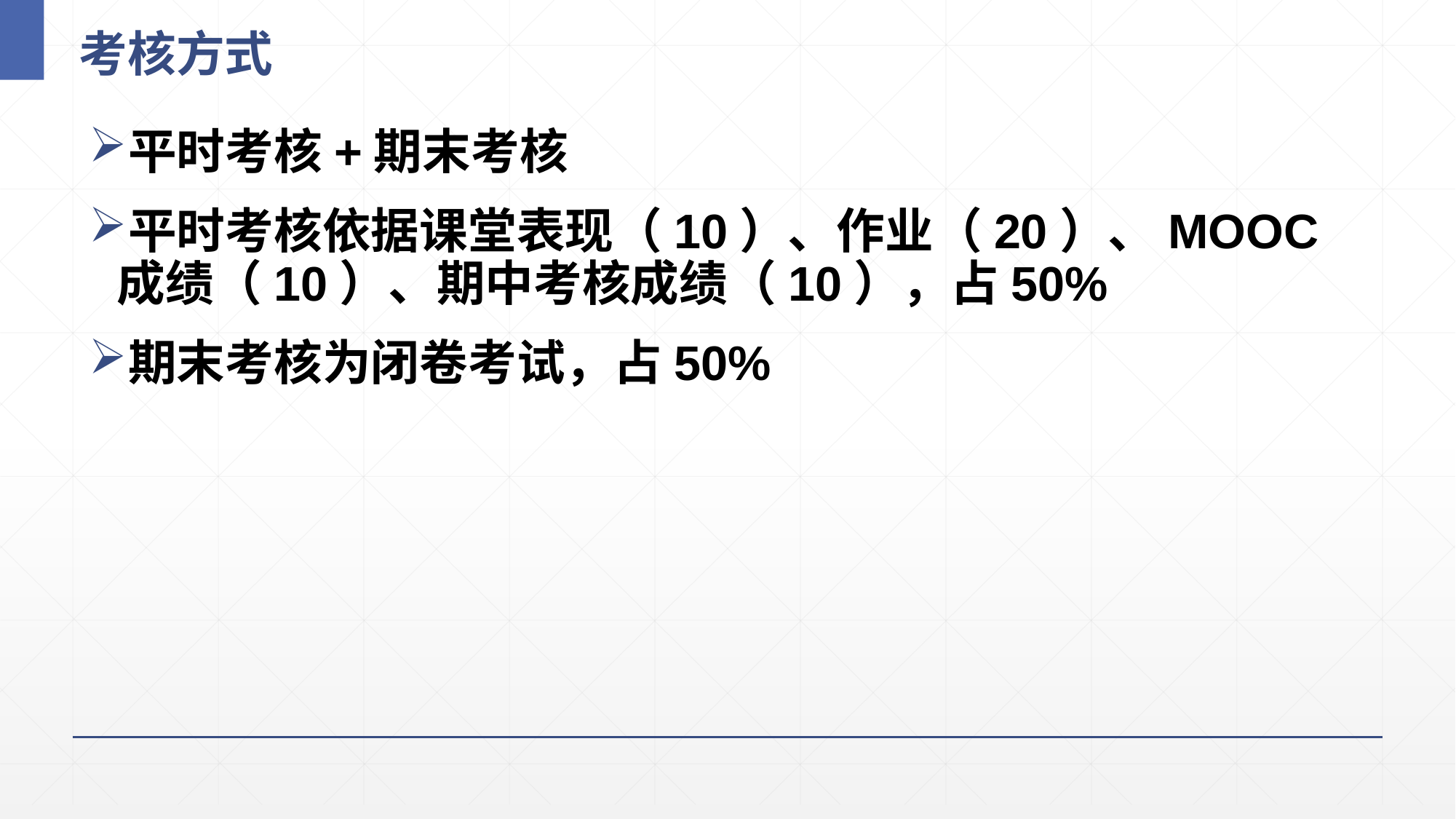

# 考核方式
平时考核+期末考核
平时考核依据课堂表现（10）、作业（20）、MOOC成绩（10）、期中考核成绩（10），占50%
期末考核为闭卷考试，占50%